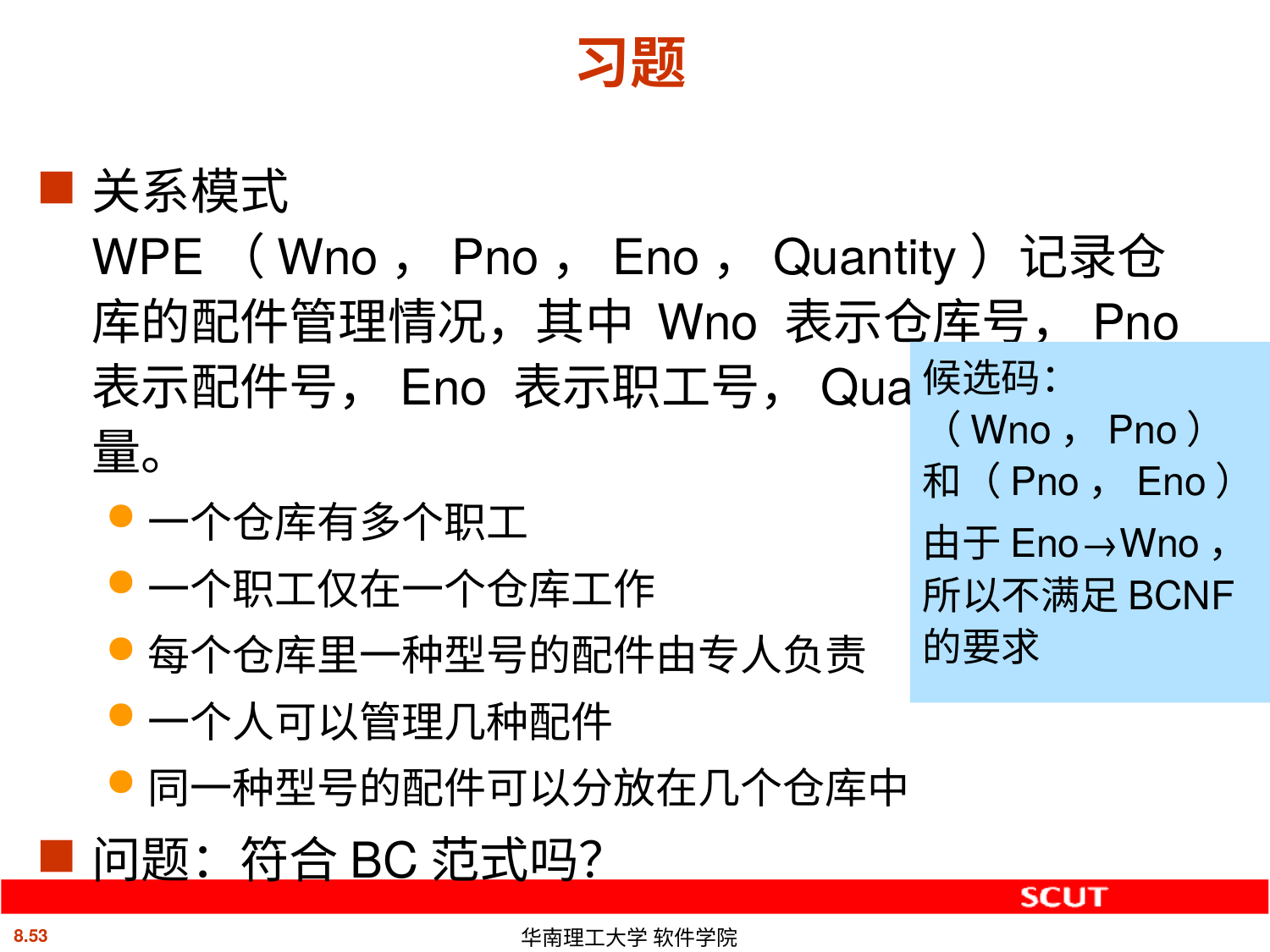

# 习题
关系模式 WPE（Wno，Pno，Eno，Quantity）记录仓库的配件管理情况，其中 Wno 表示仓库号，Pno表示配件号，Eno 表示职工号，Quantity表示数量。
一个仓库有多个职工
一个职工仅在一个仓库工作
每个仓库里一种型号的配件由专人负责
一个人可以管理几种配件
同一种型号的配件可以分放在几个仓库中
问题：符合BC范式吗？
候选码：
（Wno，Pno）和（Pno，Eno）
由于Eno→Wno，所以不满足BCNF 的要求